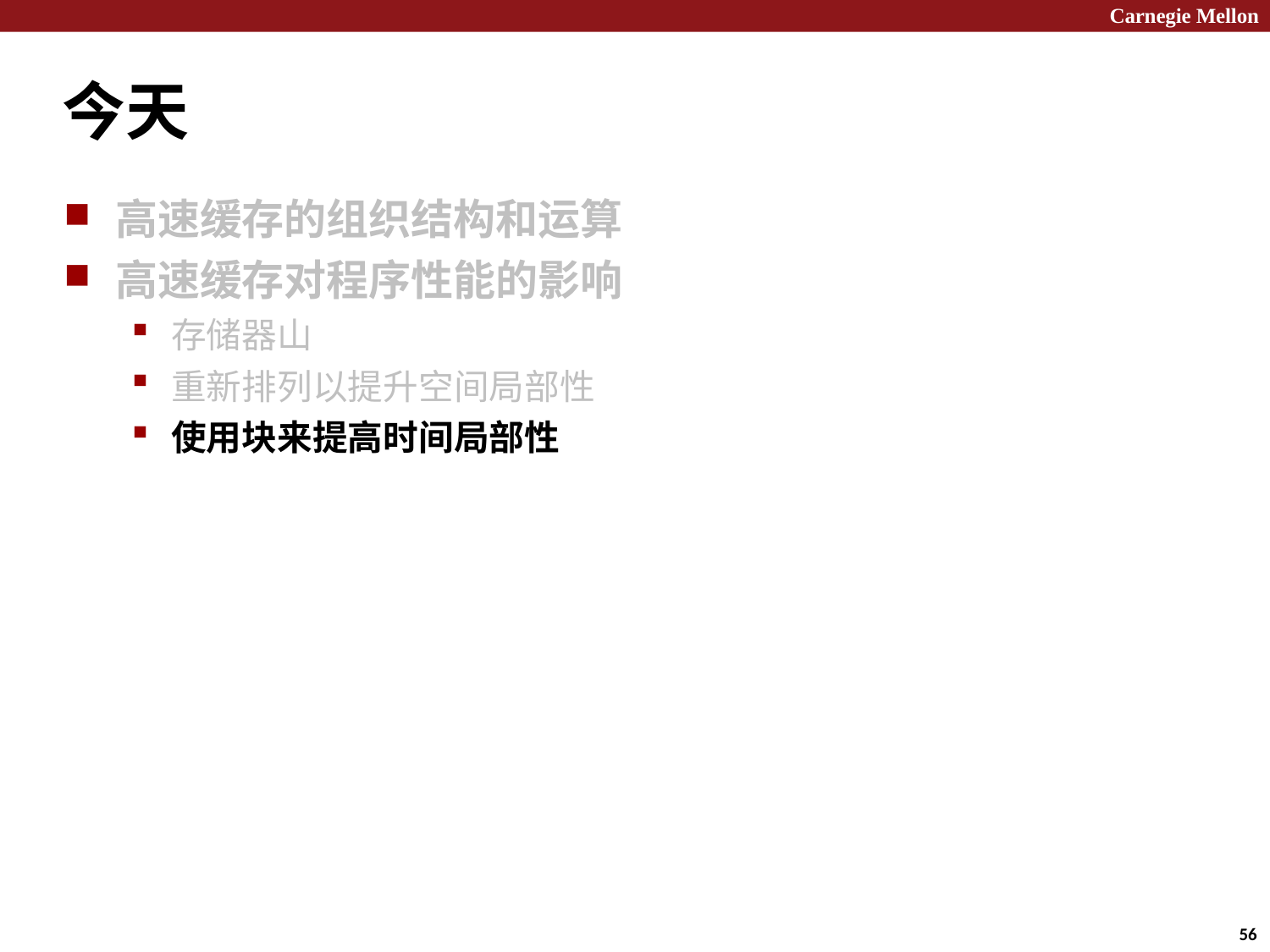

Carnegie Mellon
# 今天
高速缓存的组织结构和运算
高速缓存对程序性能的影响
存储器山
重新排列以提升空间局部性
使用块来提高时间局部性
56